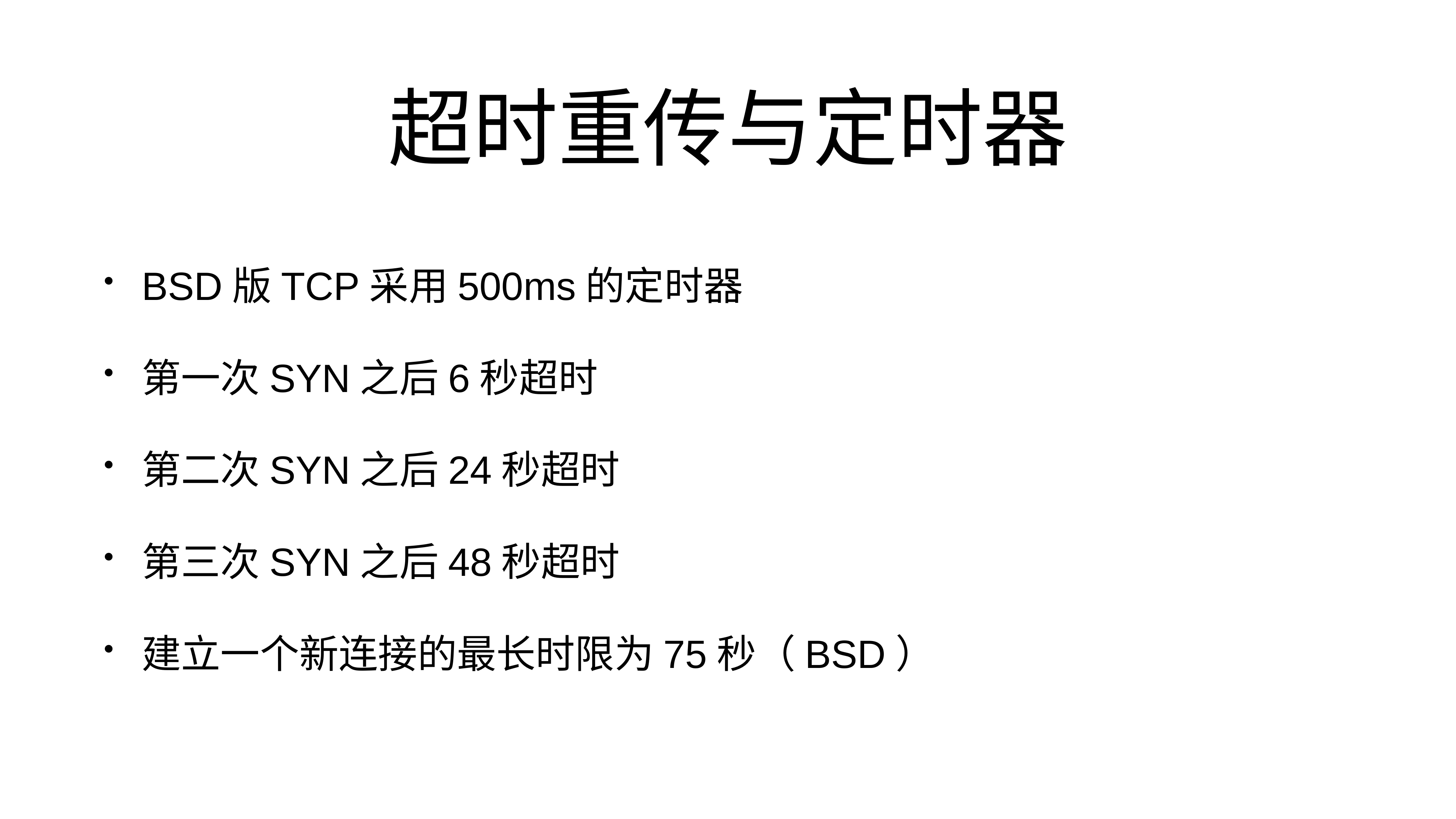

# 超时重传与定时器
BSD版TCP采用500ms的定时器
第一次SYN之后6秒超时
第二次SYN之后24秒超时
第三次SYN之后48秒超时
建立一个新连接的最长时限为75秒（BSD）